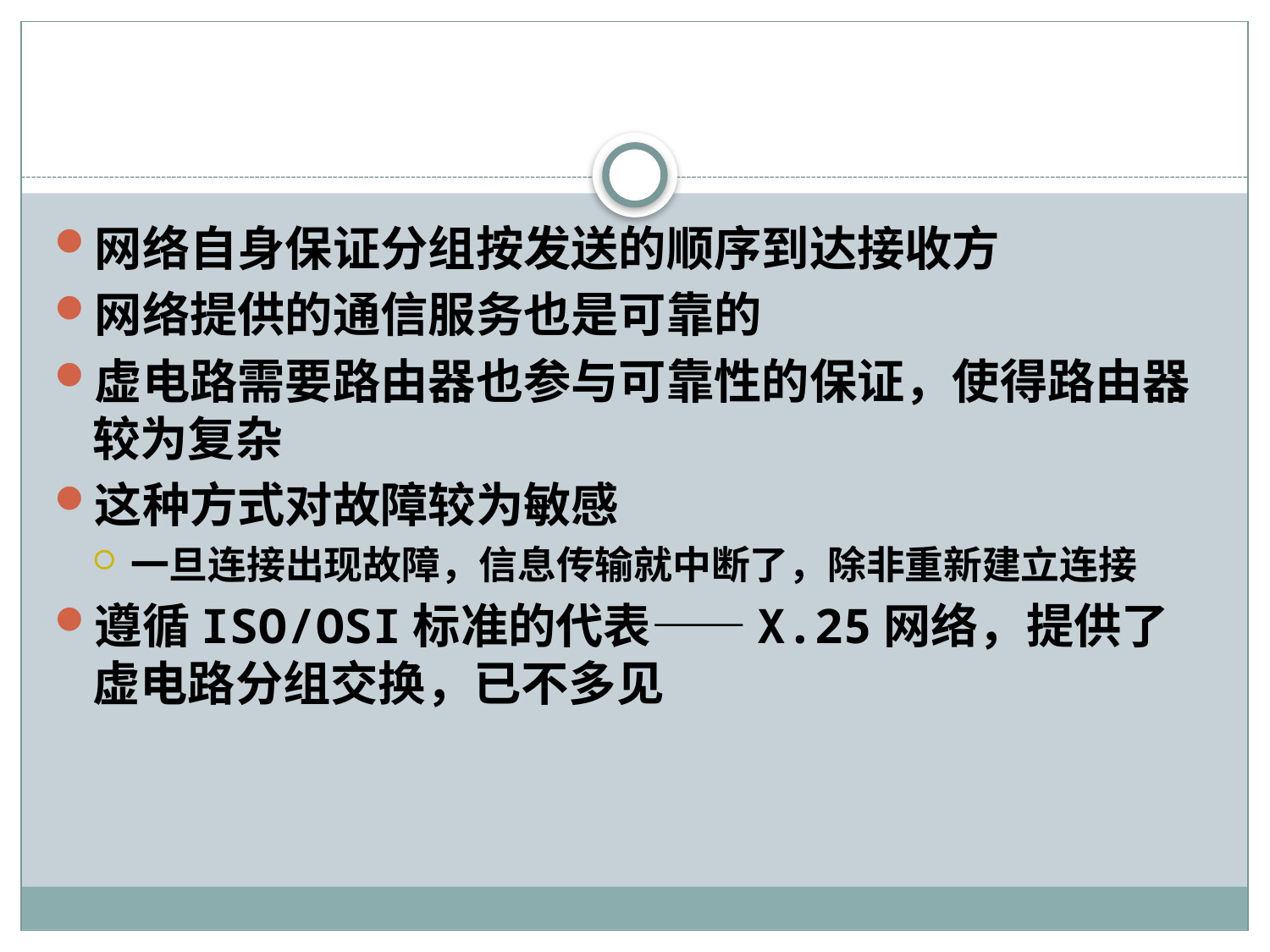

#
网络自身保证分组按发送的顺序到达接收方
网络提供的通信服务也是可靠的
虚电路需要路由器也参与可靠性的保证，使得路由器较为复杂
这种方式对故障较为敏感
一旦连接出现故障，信息传输就中断了，除非重新建立连接
遵循ISO/OSI标准的代表——X.25网络，提供了虚电路分组交换，已不多见